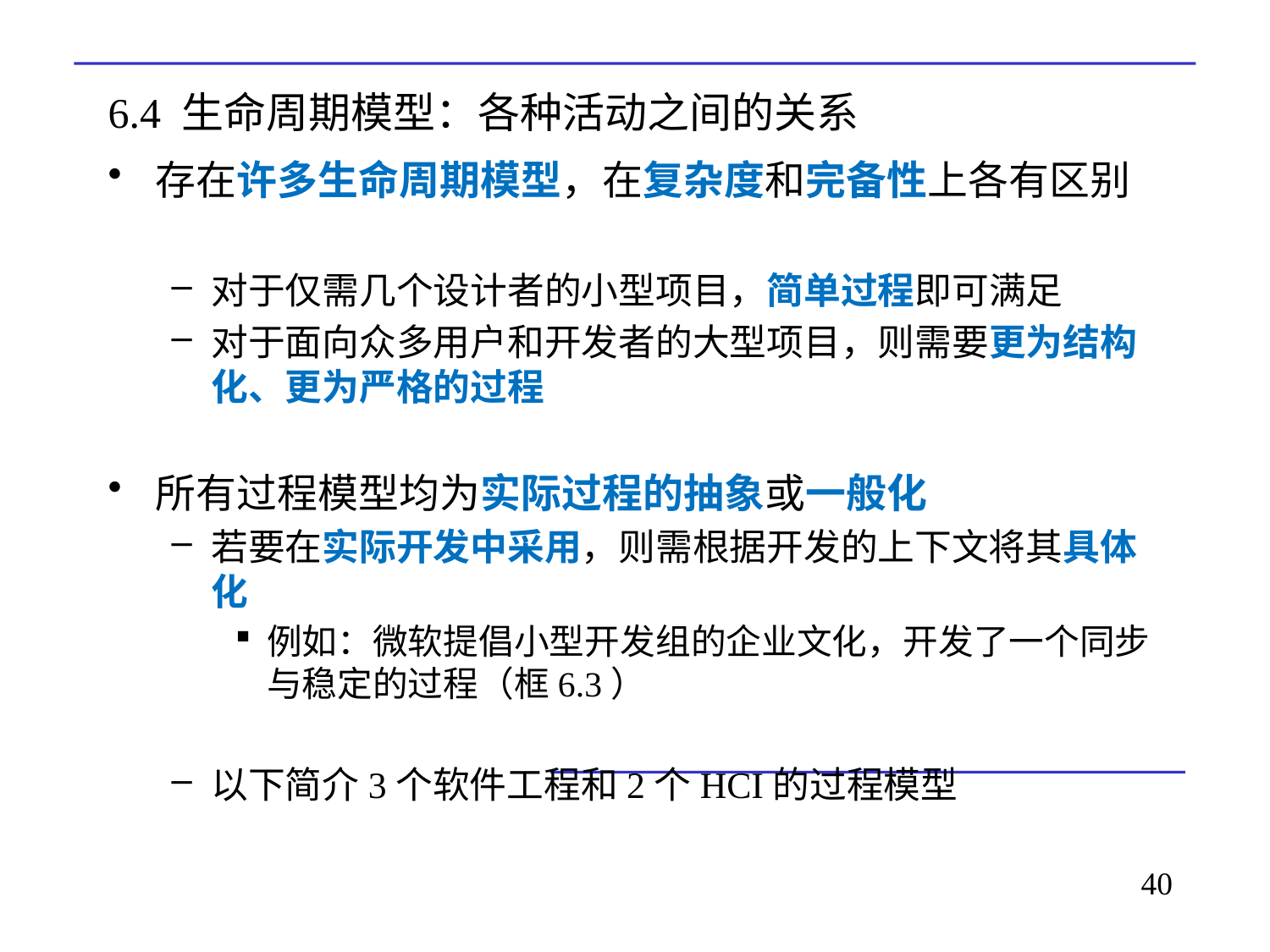

# 6.4 生命周期模型：各种活动之间的关系
存在许多生命周期模型，在复杂度和完备性上各有区别

对于仅需几个设计者的小型项目，简单过程即可满足
对于面向众多用户和开发者的大型项目，则需要更为结构化、更为严格的过程

所有过程模型均为实际过程的抽象或一般化
若要在实际开发中采用，则需根据开发的上下文将其具体化
例如：微软提倡小型开发组的企业文化，开发了一个同步与稳定的过程（框6.3）

以下简介3个软件工程和2个HCI的过程模型
40